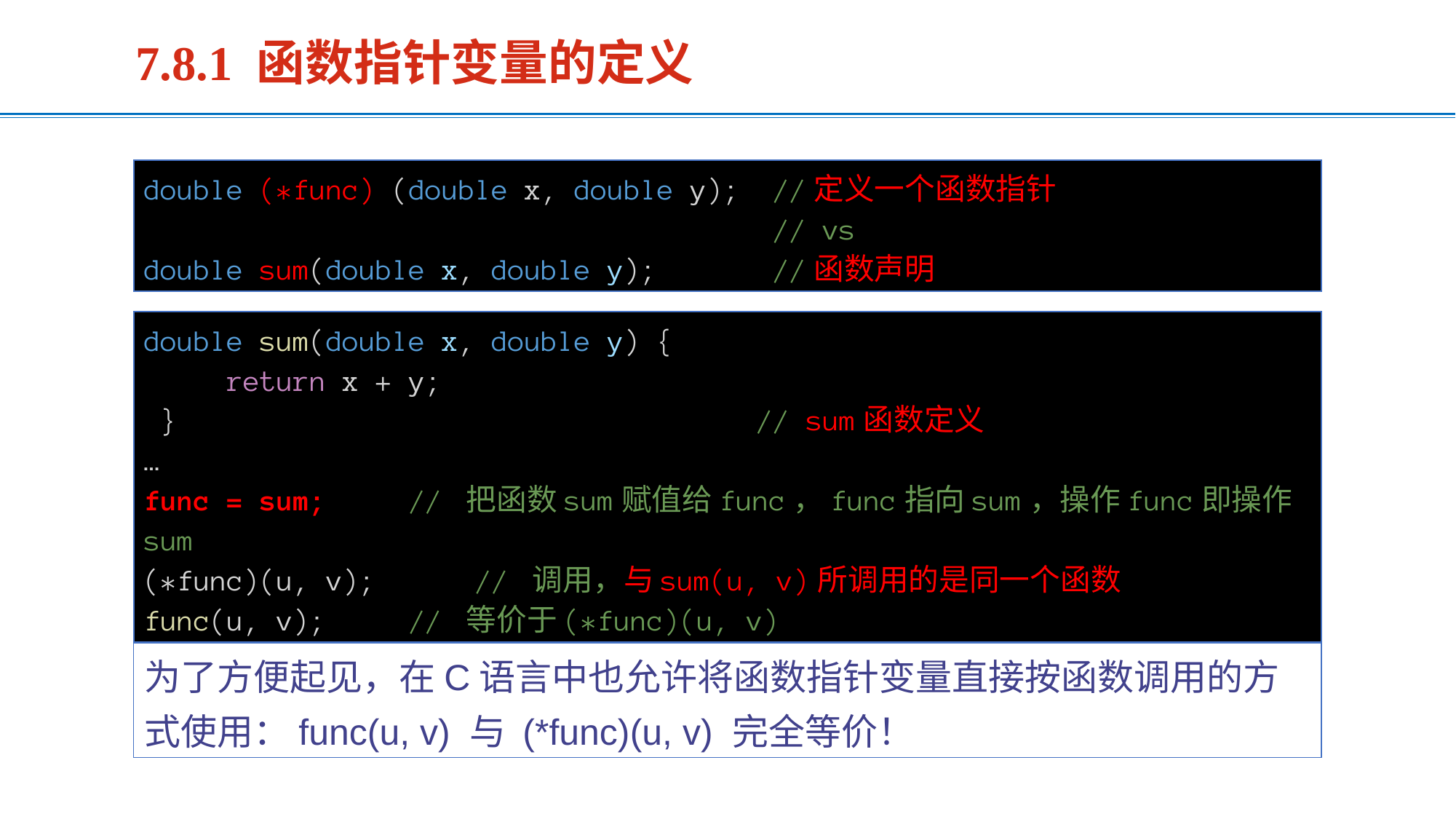

7.8.1 函数指针变量的定义
double (*func) (double x, double y);  //定义一个函数指针
                                      // vs
double sum(double x, double y);       //函数声明
double sum(double x, double y) {
     return x + y;
 }                                   // sum函数定义
…
func = sum;     // 把函数sum赋值给func，func指向sum，操作func即操作sum
(*func)(u, v);      // 调用，与sum(u, v)所调用的是同一个函数
func(u, v);     // 等价于(*func)(u, v)
为了方便起见，在C语言中也允许将函数指针变量直接按函数调用的方式使用：func(u, v) 与 (*func)(u, v) 完全等价！